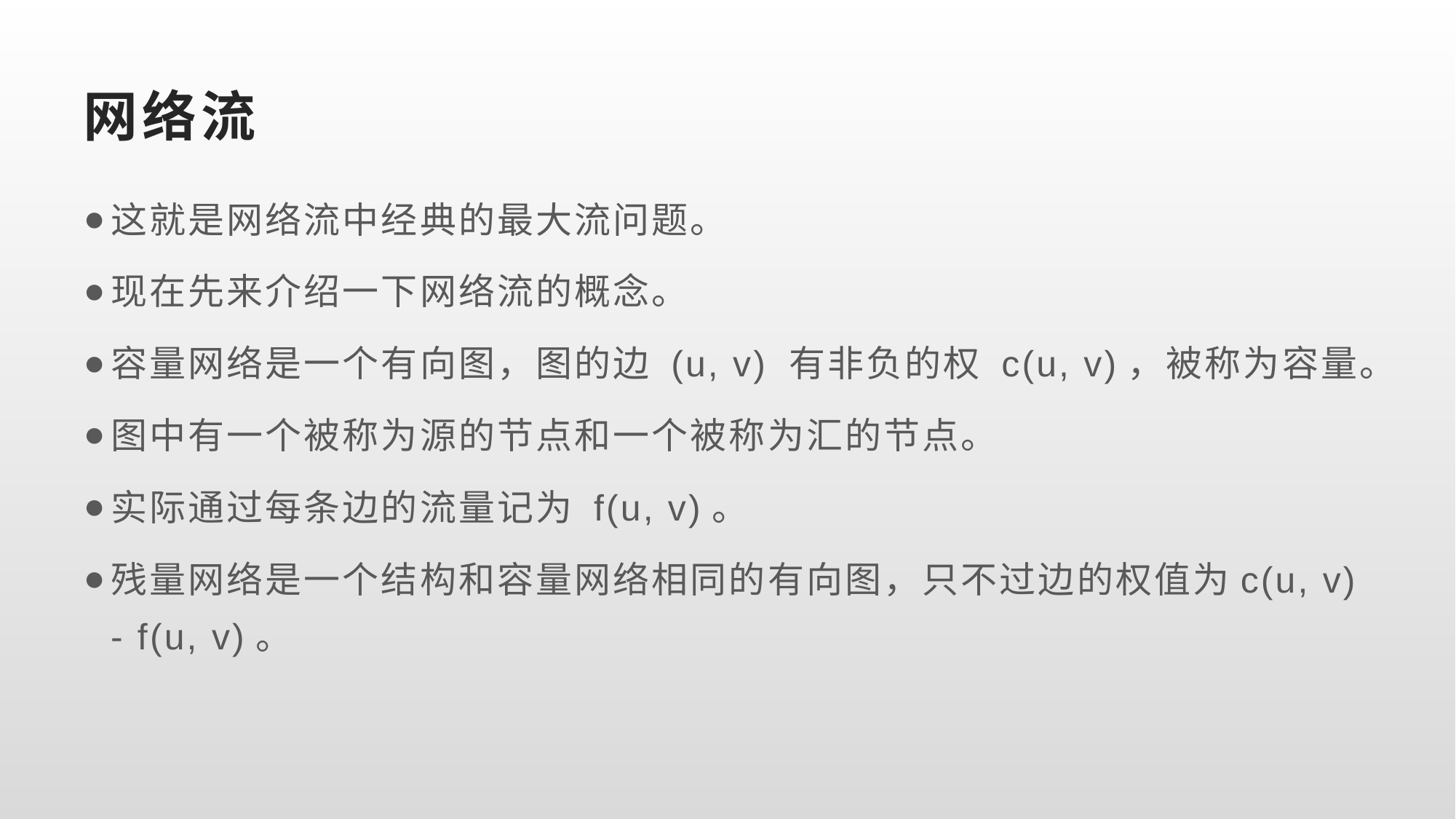

# 网络流
这就是网络流中经典的最大流问题。
现在先来介绍一下网络流的概念。
容量网络是一个有向图，图的边 (u, v) 有非负的权 c(u, v)，被称为容量。
图中有一个被称为源的节点和一个被称为汇的节点。
实际通过每条边的流量记为 f(u, v)。
残量网络是一个结构和容量网络相同的有向图，只不过边的权值为c(u, v) - f(u, v)。